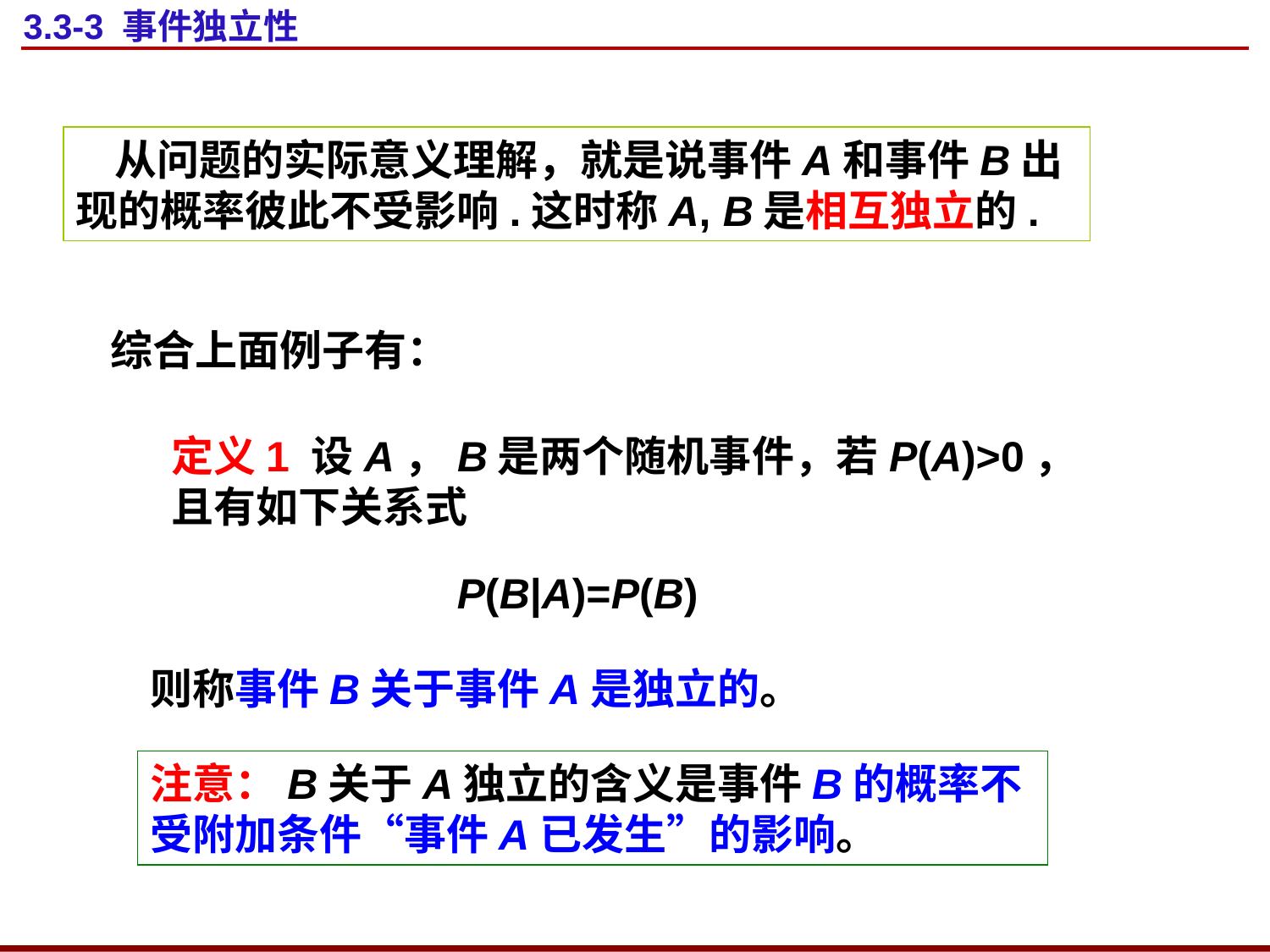

# 3.3-3 事件独立性

   从问题的实际意义理解，就是说事件A和事件B出现的概率彼此不受影响.这时称A, B是相互独立的.
综合上面例子有：
定义1 设A，B是两个随机事件，若P(A)>0，且有如下关系式
P(B|A)=P(B)
则称事件B关于事件A是独立的。
注意：B关于A独立的含义是事件B的概率不受附加条件“事件A已发生”的影响。